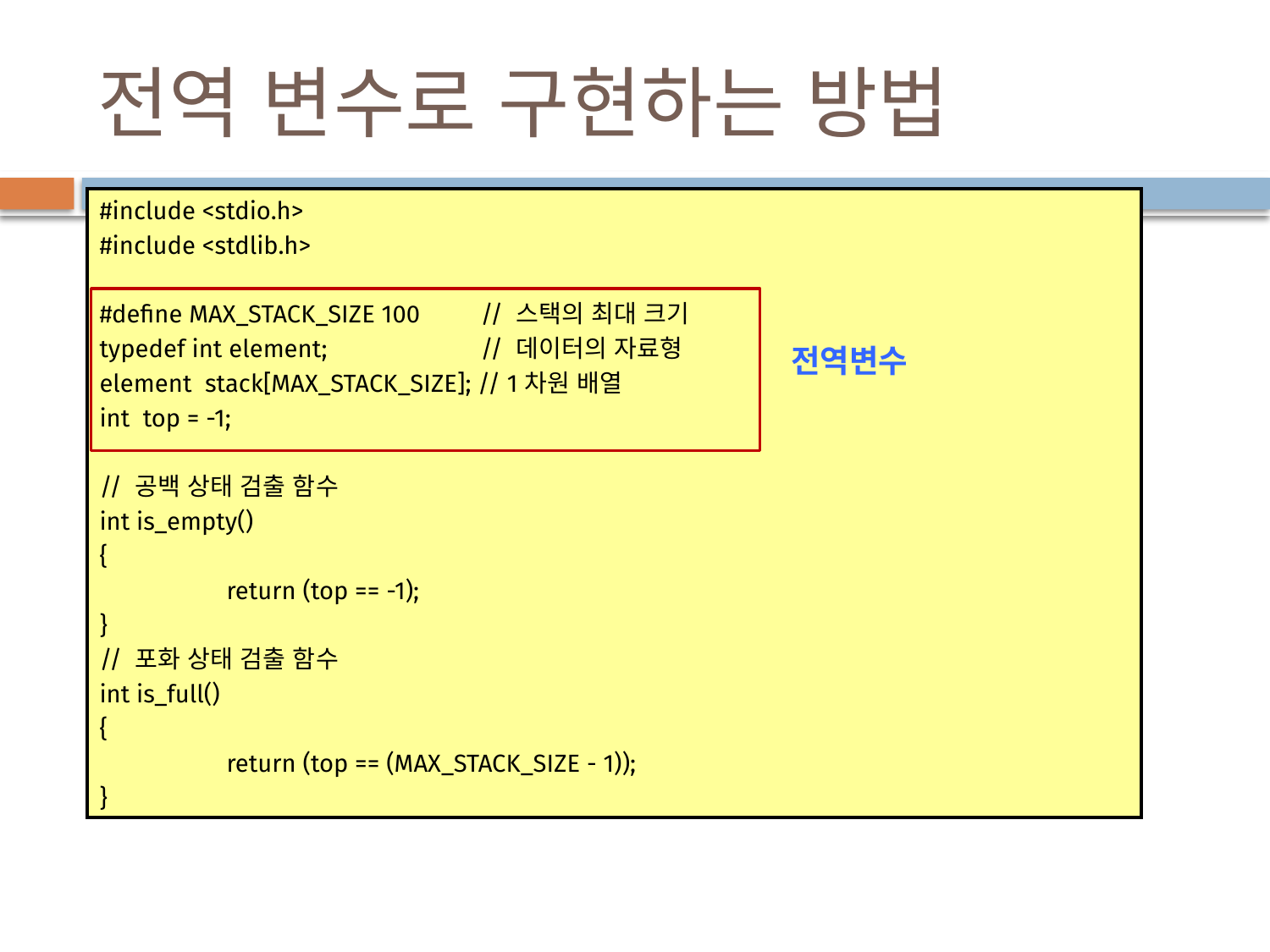

# 전역 변수로 구현하는 방법
#include <stdio.h>
#include <stdlib.h>

#define MAX_STACK_SIZE 100	// 스택의 최대 크기
typedef int element;		// 데이터의 자료형
element  stack[MAX_STACK_SIZE]; // 1차원 배열
int  top = -1;

// 공백 상태 검출 함수
int is_empty()
{
	return (top == -1);
}
// 포화 상태 검출 함수
int is_full()
{
	return (top == (MAX_STACK_SIZE - 1));
}

 전역변수